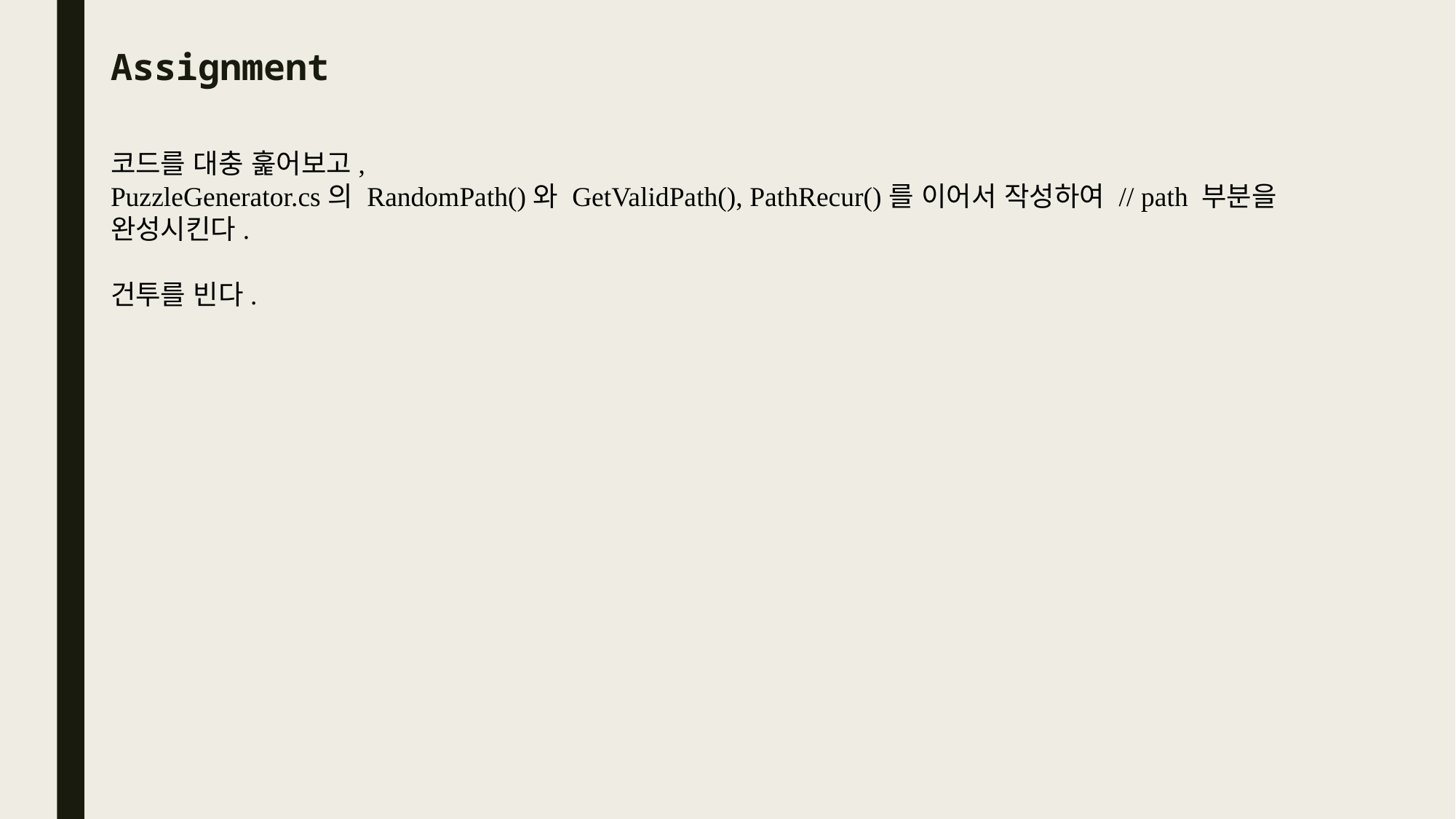

# Assignment
코드를 대충 훑어보고,
PuzzleGenerator.cs의 RandomPath()와 GetValidPath(), PathRecur()를 이어서 작성하여 // path 부분을 완성시킨다.

건투를 빈다.